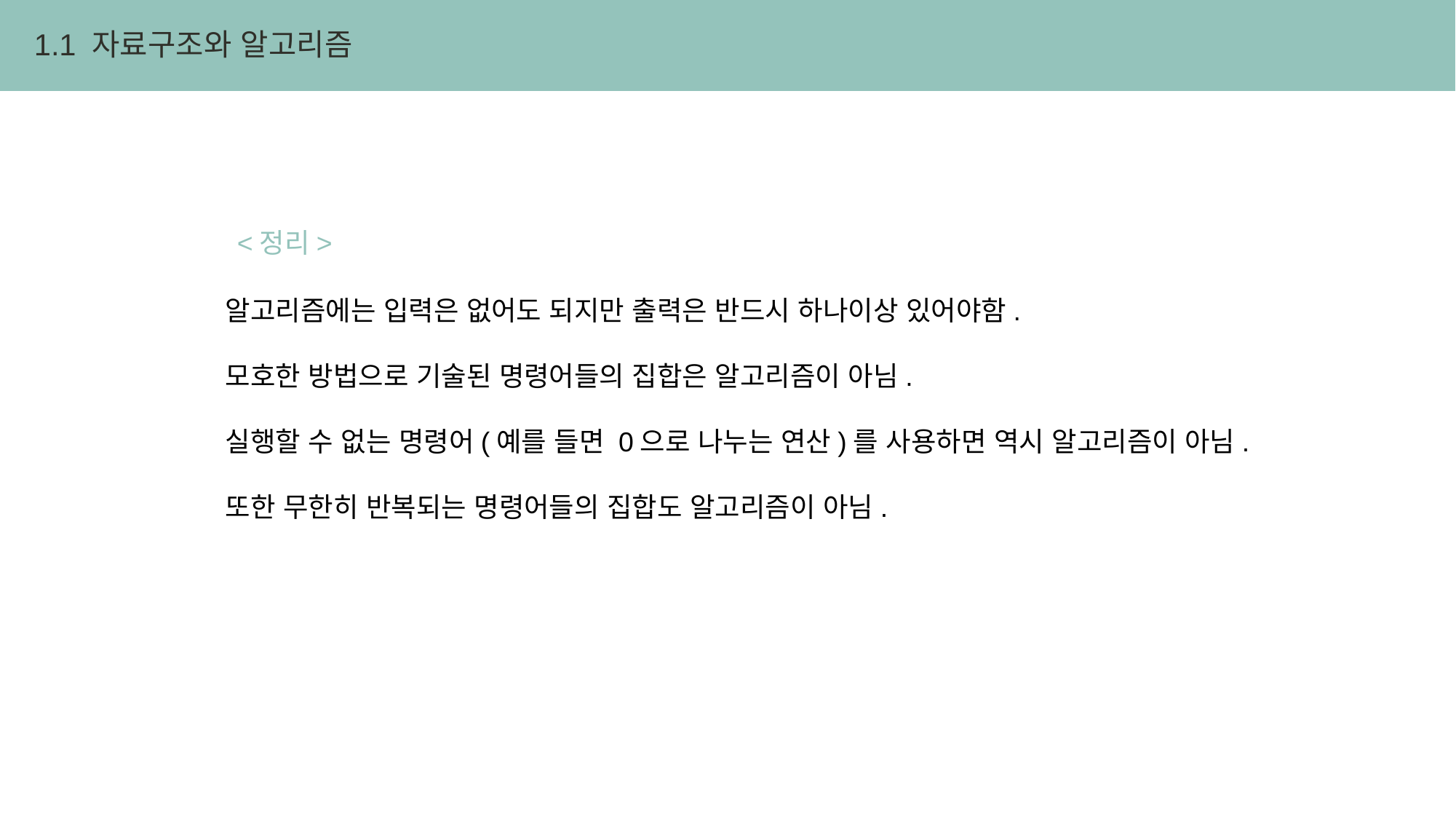

1.1 자료구조와 알고리즘
<정리>
알고리즘에는 입력은 없어도 되지만 출력은 반드시 하나이상 있어야함.

모호한 방법으로 기술된 명령어들의 집합은 알고리즘이 아님.

실행할 수 없는 명령어(예를 들면 0으로 나누는 연산)를 사용하면 역시 알고리즘이 아님.

또한 무한히 반복되는 명령어들의 집합도 알고리즘이 아님.